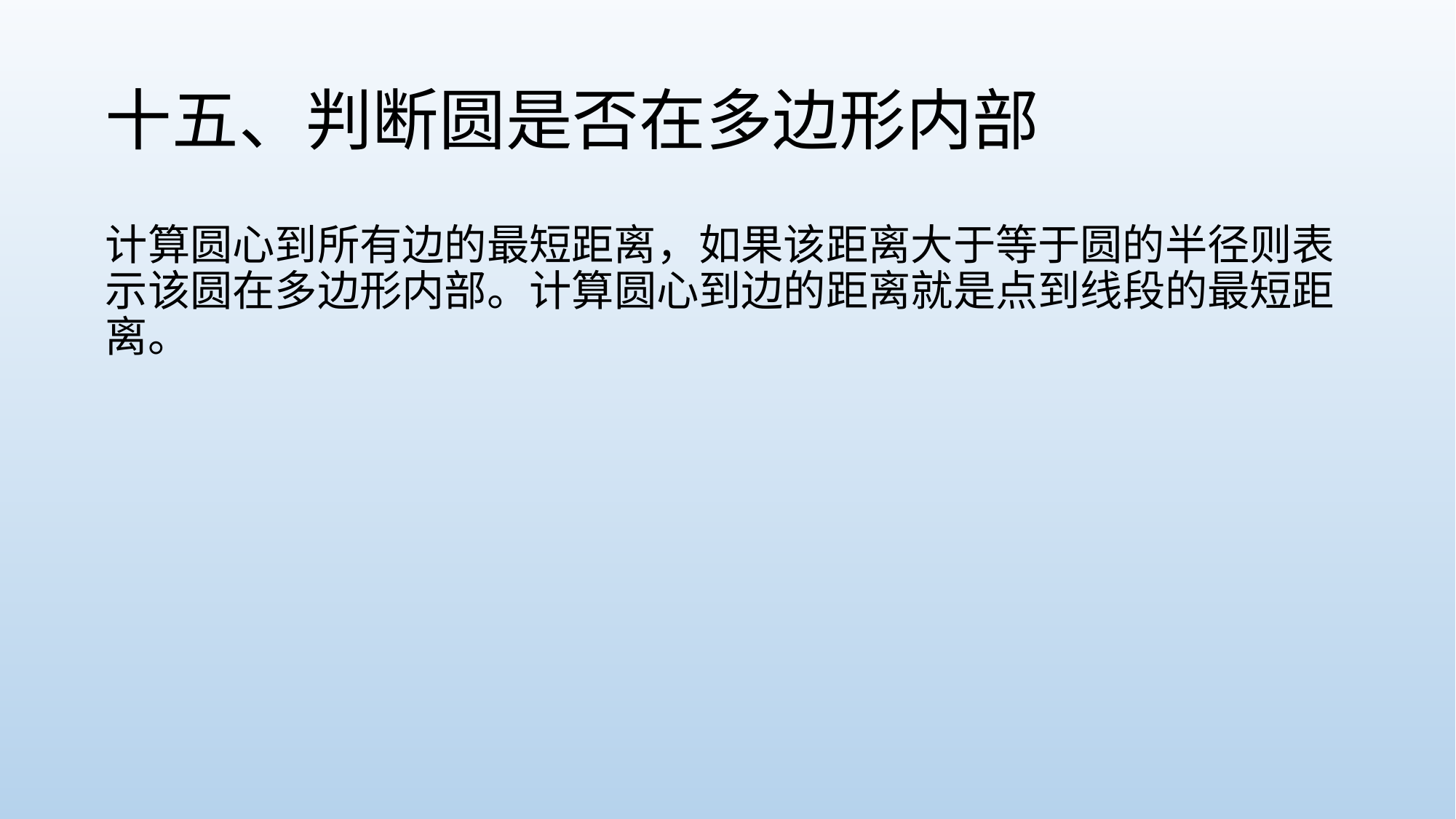

# 十五、判断圆是否在多边形内部
计算圆心到所有边的最短距离，如果该距离大于等于圆的半径则表示该圆在多边形内部。计算圆心到边的距离就是点到线段的最短距离。